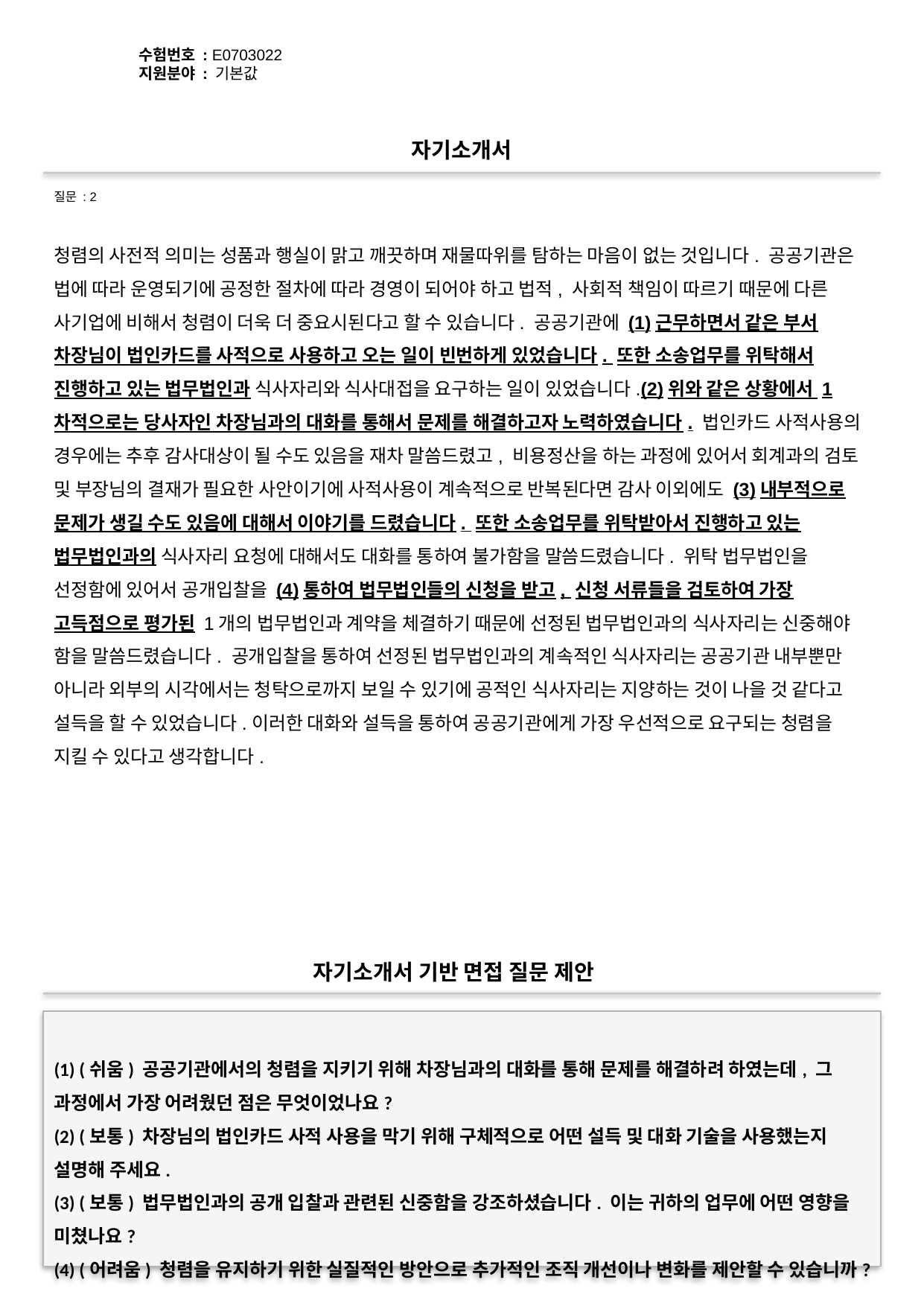

수험번호 : E0703022
지원분야 : 기본값
#

자기소개서

질문 : 2

청렴의 사전적 의미는 성품과 행실이 맑고 깨끗하며 재물따위를 탐하는 마음이 없는 것입니다. 공공기관은 법에 따라 운영되기에 공정한 절차에 따라 경영이 되어야 하고 법적, 사회적 책임이 따르기 때문에 다른 사기업에 비해서 청렴이 더욱 더 중요시된다고 할 수 있습니다. 공공기관에 (1)근무하면서 같은 부서 차장님이 법인카드를 사적으로 사용하고 오는 일이 빈번하게 있었습니다. 또한 소송업무를 위탁해서 진행하고 있는 법무법인과 식사자리와 식사대접을 요구하는 일이 있었습니다.(2)위와 같은 상황에서 1차적으로는 당사자인 차장님과의 대화를 통해서 문제를 해결하고자 노력하였습니다. 법인카드 사적사용의 경우에는 추후 감사대상이 될 수도 있음을 재차 말씀드렸고, 비용정산을 하는 과정에 있어서 회계과의 검토 및 부장님의 결재가 필요한 사안이기에 사적사용이 계속적으로 반복된다면 감사 이외에도 (3)내부적으로 문제가 생길 수도 있음에 대해서 이야기를 드렸습니다. 또한 소송업무를 위탁받아서 진행하고 있는 법무법인과의 식사자리 요청에 대해서도 대화를 통하여 불가함을 말씀드렸습니다. 위탁 법무법인을 선정함에 있어서 공개입찰을 (4)통하여 법무법인들의 신청을 받고, 신청 서류들을 검토하여 가장 고득점으로 평가된 1개의 법무법인과 계약을 체결하기 때문에 선정된 법무법인과의 식사자리는 신중해야 함을 말씀드렸습니다. 공개입찰을 통하여 선정된 법무법인과의 계속적인 식사자리는 공공기관 내부뿐만 아니라 외부의 시각에서는 청탁으로까지 보일 수 있기에 공적인 식사자리는 지양하는 것이 나을 것 같다고 설득을 할 수 있었습니다.이러한 대화와 설득을 통하여 공공기관에게 가장 우선적으로 요구되는 청렴을 지킬 수 있다고 생각합니다.

자기소개서 기반 면접 질문 제안

(1) (쉬움) 공공기관에서의 청렴을 지키기 위해 차장님과의 대화를 통해 문제를 해결하려 하였는데, 그 과정에서 가장 어려웠던 점은 무엇이었나요?
(2) (보통) 차장님의 법인카드 사적 사용을 막기 위해 구체적으로 어떤 설득 및 대화 기술을 사용했는지 설명해 주세요.
(3) (보통) 법무법인과의 공개 입찰과 관련된 신중함을 강조하셨습니다. 이는 귀하의 업무에 어떤 영향을 미쳤나요?
(4) (어려움) 청렴을 유지하기 위한 실질적인 방안으로 추가적인 조직 개선이나 변화를 제안할 수 있습니까?